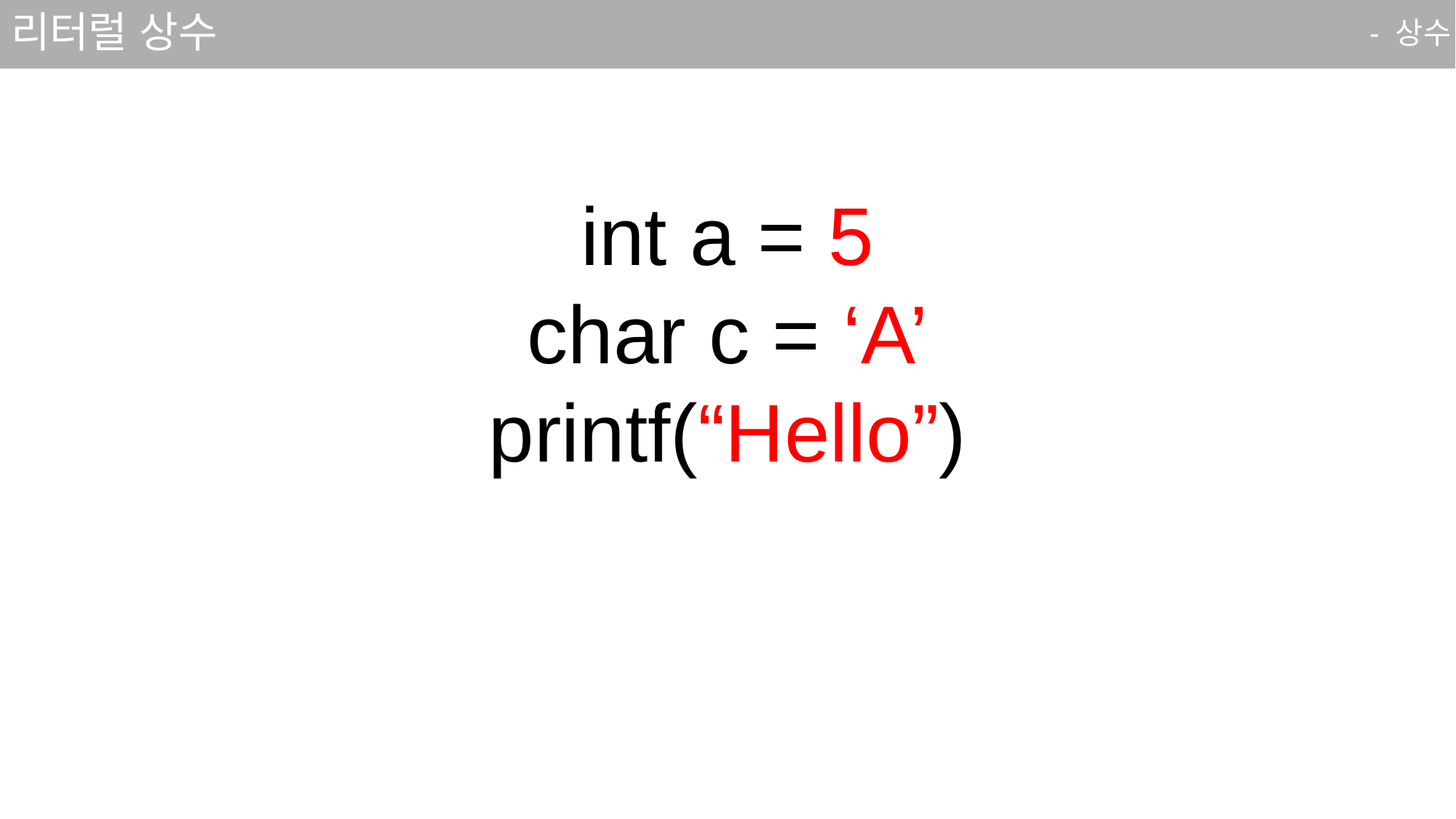

# 리터럴 상수
- 상수
int a = 5
char c = ‘A’
printf(“Hello”)